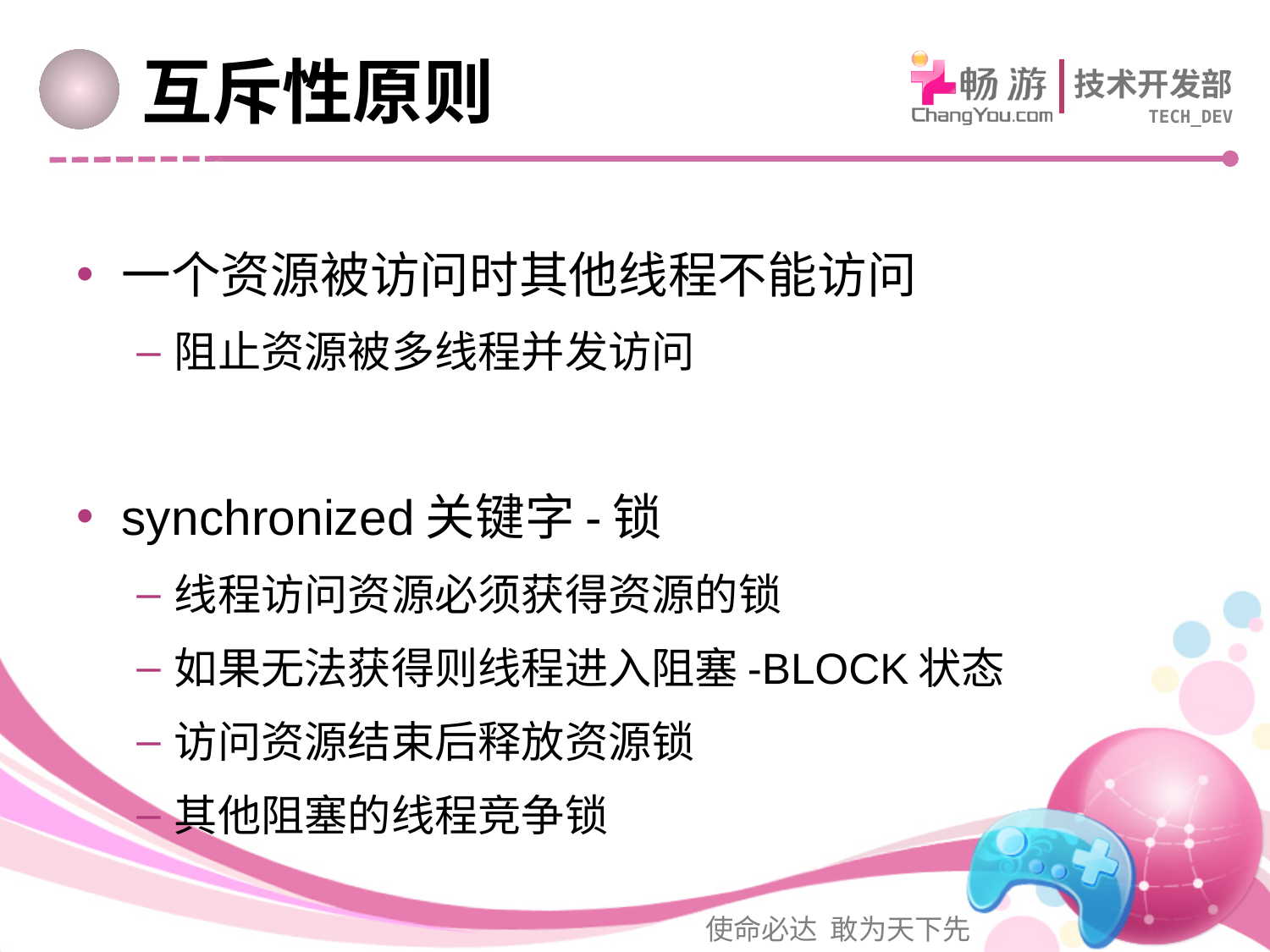

# 互斥性原则
一个资源被访问时其他线程不能访问
阻止资源被多线程并发访问

synchronized关键字-锁
线程访问资源必须获得资源的锁
如果无法获得则线程进入阻塞-BLOCK状态
访问资源结束后释放资源锁
其他阻塞的线程竞争锁